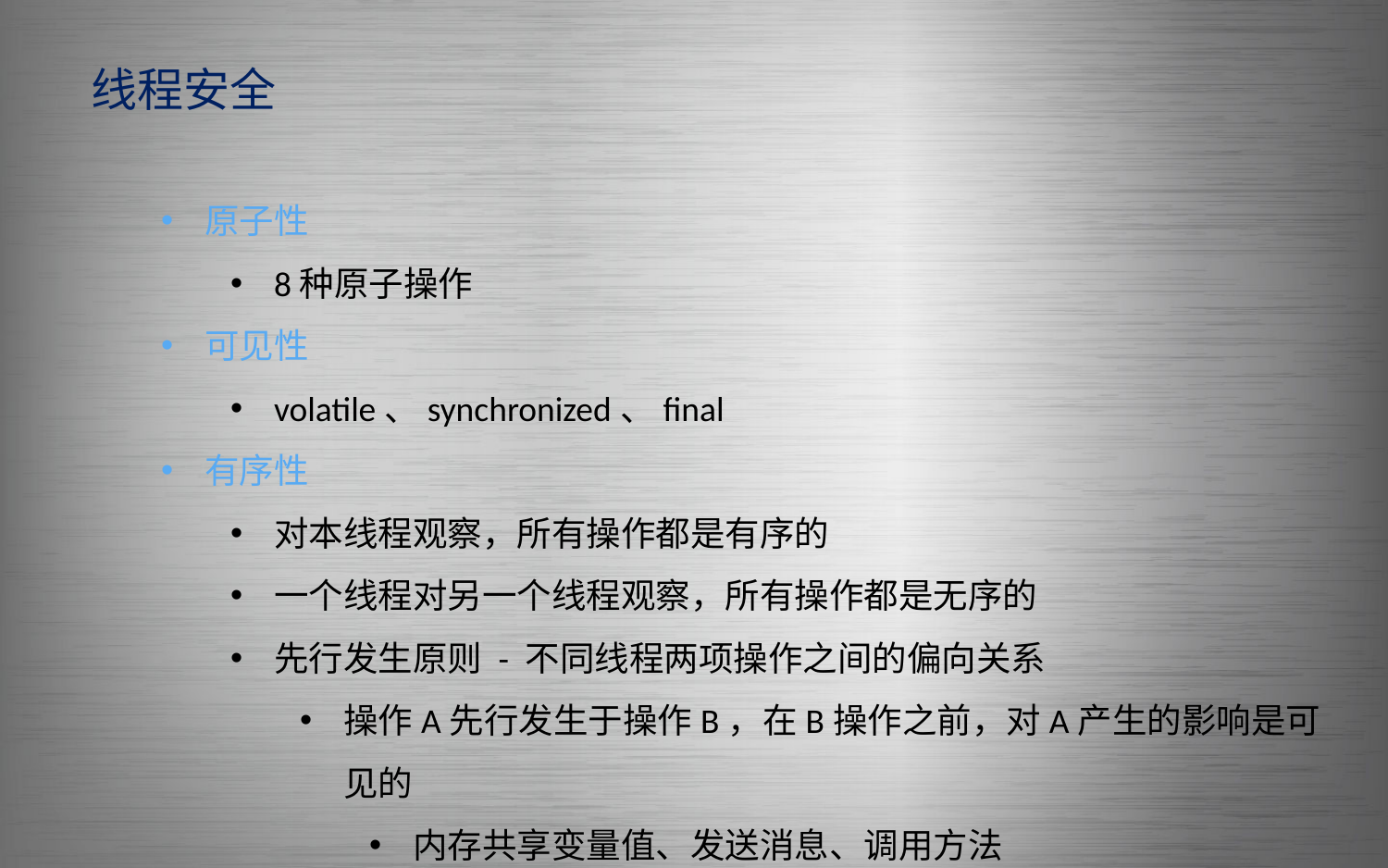

线程安全
原子性
8种原子操作
可见性
volatile、synchronized、final
有序性
对本线程观察，所有操作都是有序的
一个线程对另一个线程观察，所有操作都是无序的
先行发生原则 - 不同线程两项操作之间的偏向关系
操作A先行发生于操作B，在B操作之前，对A产生的影响是可见的
内存共享变量值、发送消息、调用方法